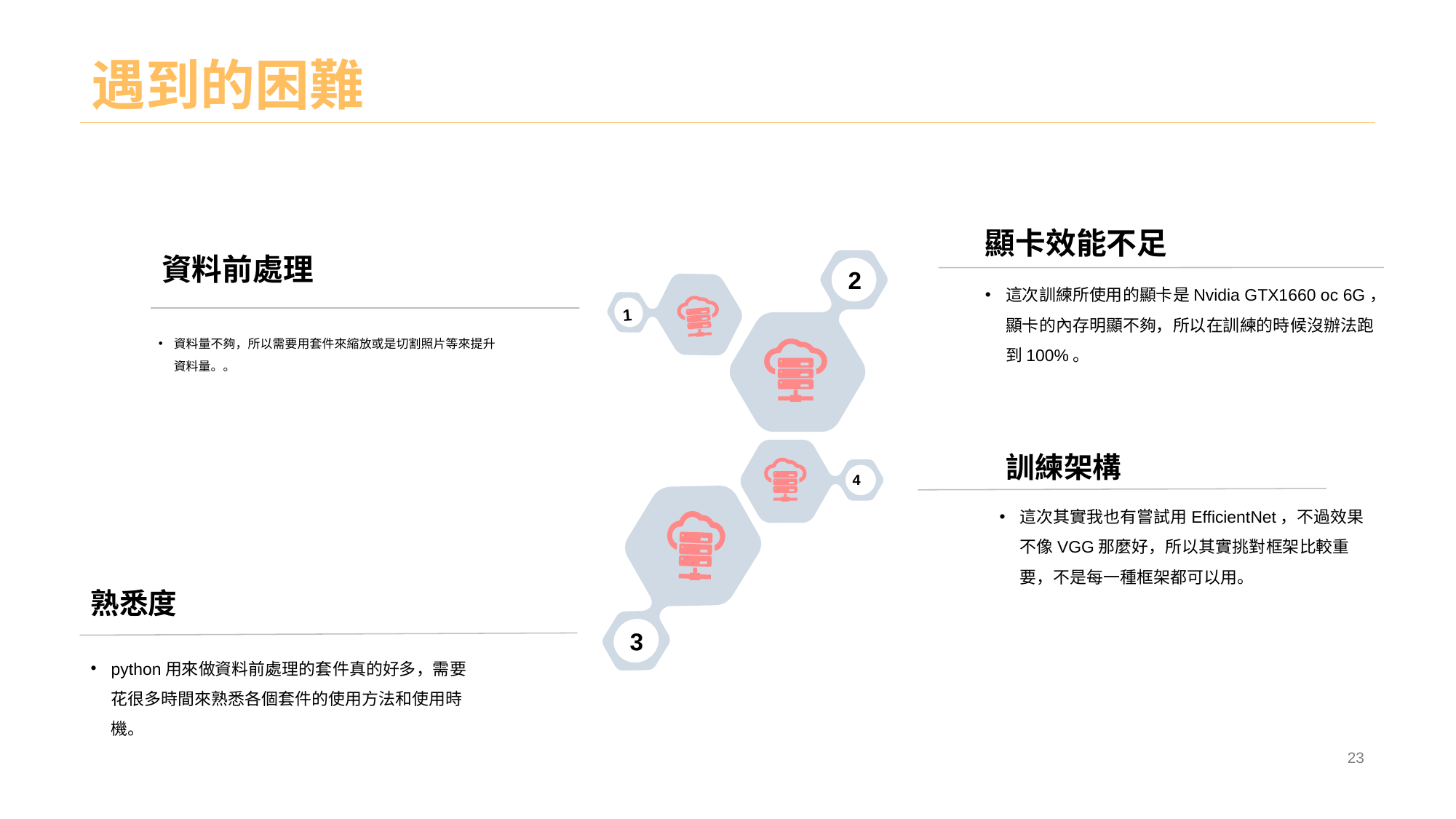

# 遇到的困難
顯卡效能不足

2

1

資料前處理
這次訓練所使用的顯卡是Nvidia GTX1660 oc 6G，顯卡的內存明顯不夠，所以在訓練的時候沒辦法跑到100%。
資料量不夠，所以需要用套件來縮放或是切割照片等來提升資料量。。

4
訓練架構

3
這次其實我也有嘗試用EfficientNet，不過效果不像VGG那麼好，所以其實挑對框架比較重要，不是每一種框架都可以用。
熟悉度
python用來做資料前處理的套件真的好多，需要花很多時間來熟悉各個套件的使用方法和使用時機。

23